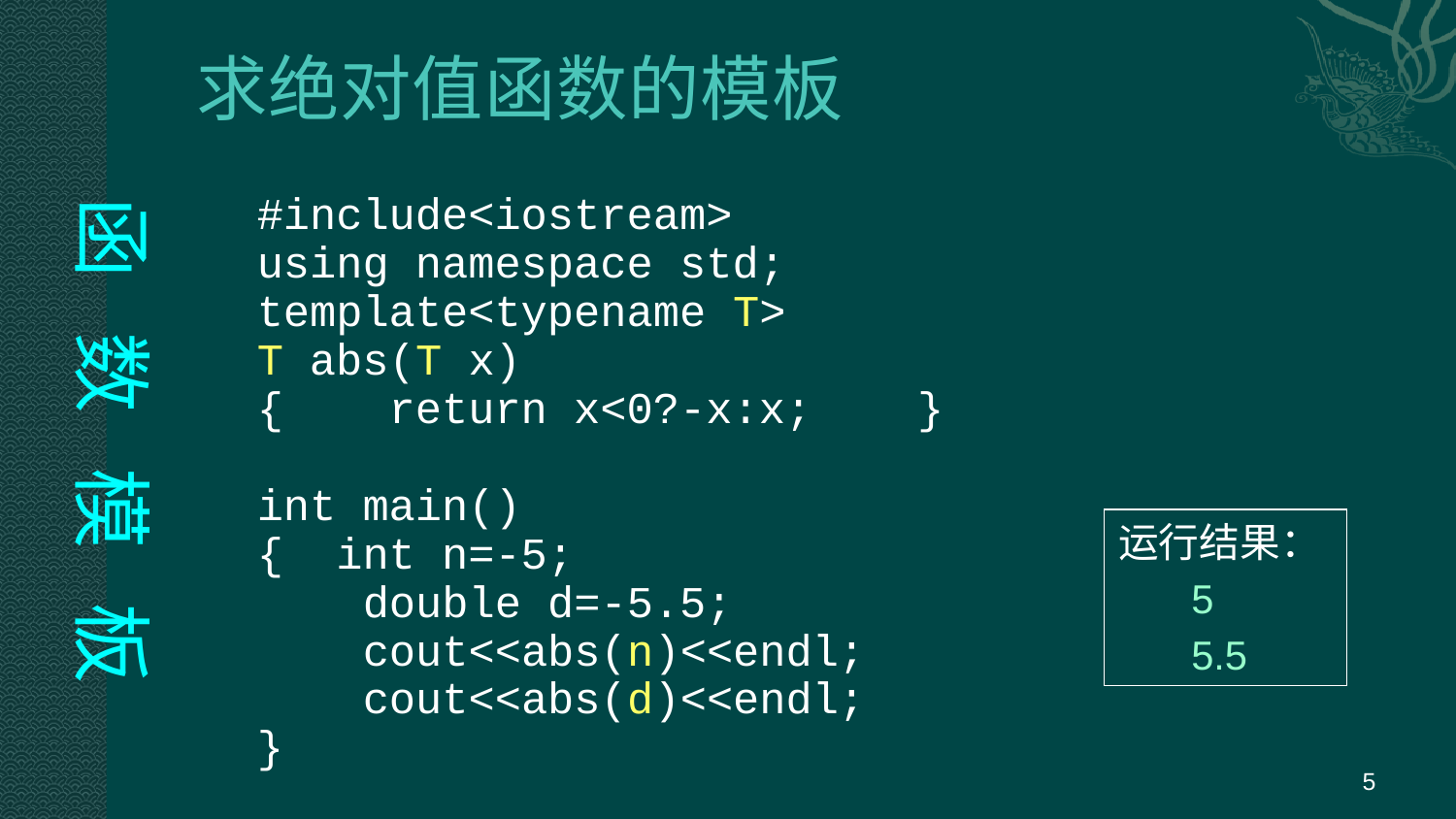

# 求绝对值函数的模板
     函   数   模   板
#include<iostream>
using namespace std;
template<typename T>
T abs(T x)
{    return x<0?-x:x;    }

int main()
{  int n=-5;
    double d=-5.5;
    cout<<abs(n)<<endl;
    cout<<abs(d)<<endl;
}
运行结果：
5
5.5
5